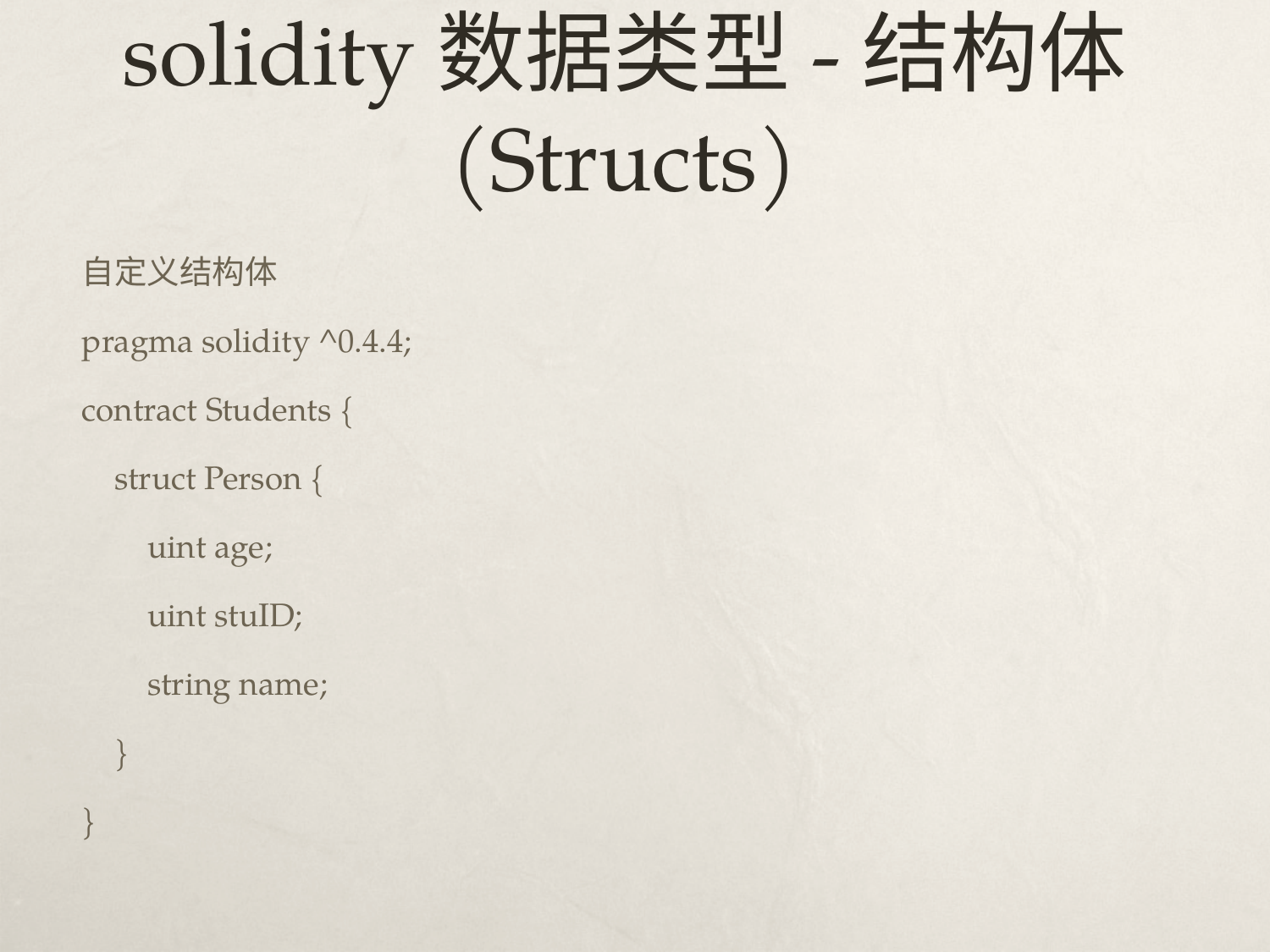

# solidity数据类型-结构体(Structs)
自定义结构体
pragma solidity ^0.4.4;
contract Students {
    struct Person {
        uint age;
        uint stuID;
        string name;
    }
}